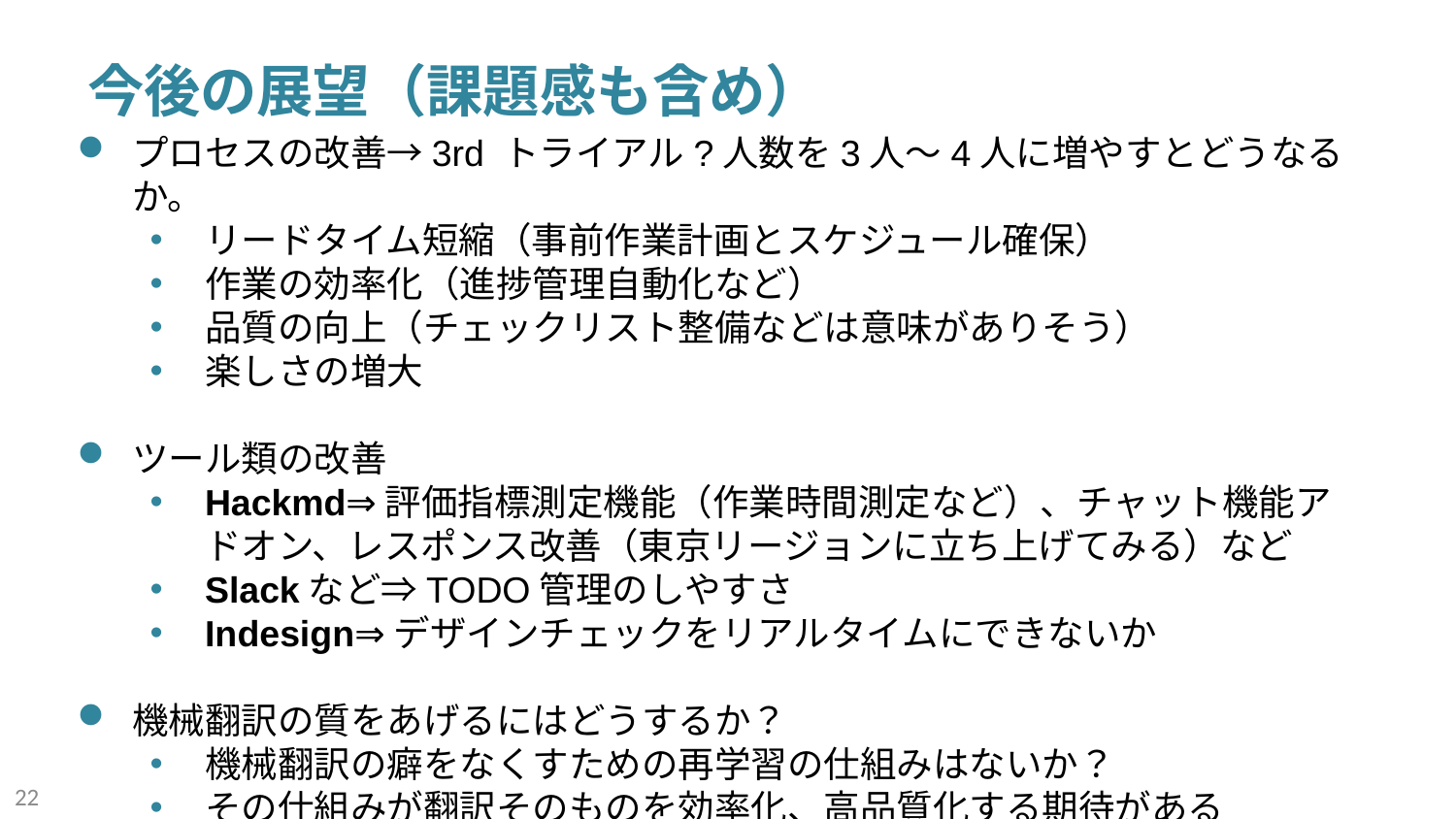

# 今後の展望（課題感も含め）
プロセスの改善→3rd トライアル?人数を3人～4人に増やすとどうなるか。
リードタイム短縮（事前作業計画とスケジュール確保）
作業の効率化（進捗管理自動化など）
品質の向上（チェックリスト整備などは意味がありそう）
楽しさの増大

ツール類の改善
Hackmd⇒評価指標測定機能（作業時間測定など）、チャット機能アドオン、レスポンス改善（東京リージョンに立ち上げてみる）など
Slackなど⇒TODO管理のしやすさ
Indesign⇒デザインチェックをリアルタイムにできないか
機械翻訳の質をあげるにはどうするか？
機械翻訳の癖をなくすための再学習の仕組みはないか？
その仕組みが翻訳そのものを効率化、高品質化する期待がある

22